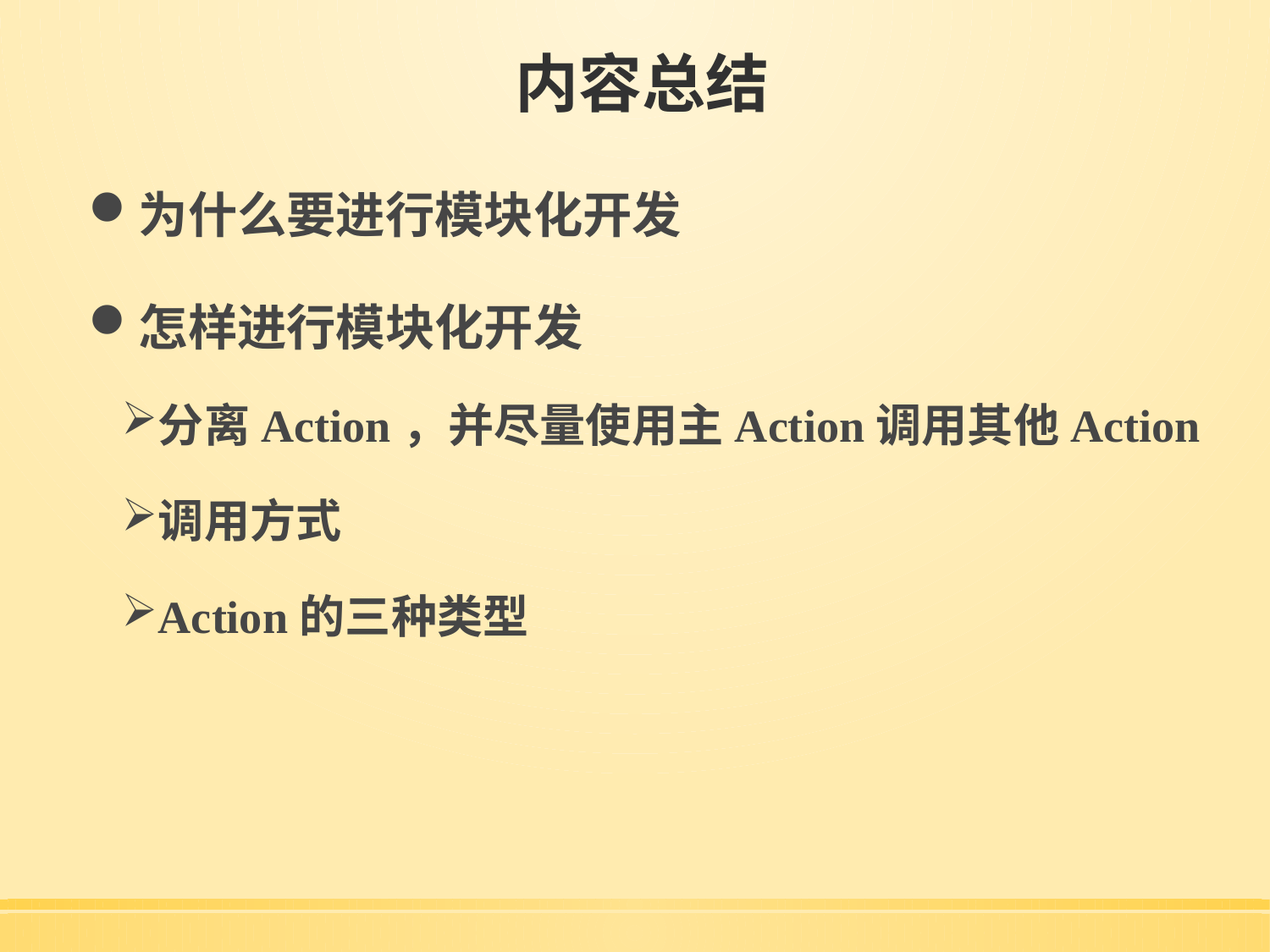

# 内容总结
为什么要进行模块化开发
怎样进行模块化开发
分离Action，并尽量使用主Action调用其他Action
调用方式
Action的三种类型